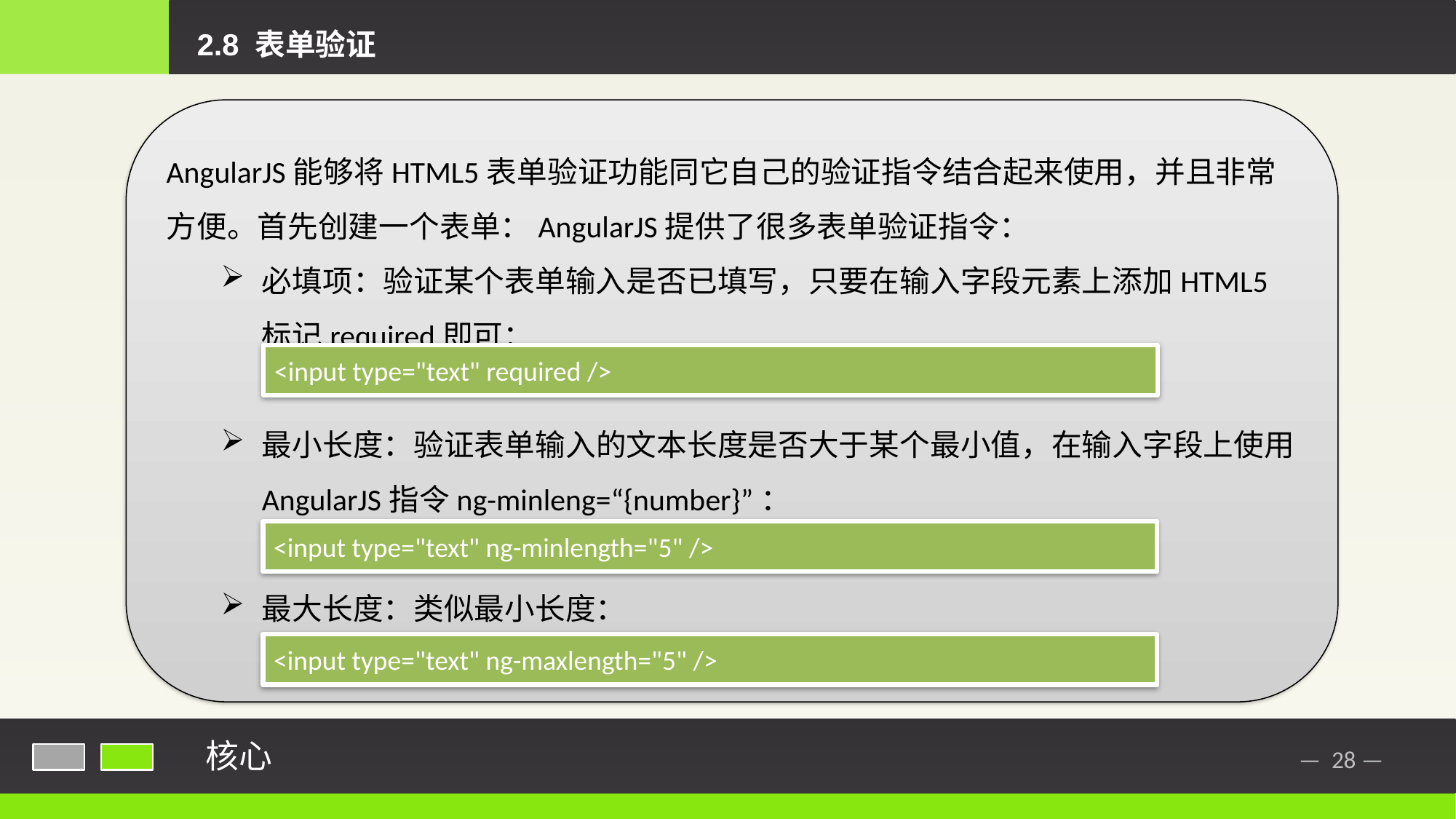

2.8 表单验证
AngularJS能够将HTML5表单验证功能同它自己的验证指令结合起来使用，并且非常方便。首先创建一个表单：AngularJS提供了很多表单验证指令：
必填项：验证某个表单输入是否已填写，只要在输入字段元素上添加HTML5标记required即可：

最小长度：验证表单输入的文本长度是否大于某个最小值，在输入字段上使用AngularJS指令ng-minleng=“{number}”：

最大长度：类似最小长度：

<input type="text" required />
<input type="text" ng-minlength="5" />
<input type="text" ng-maxlength="5" />